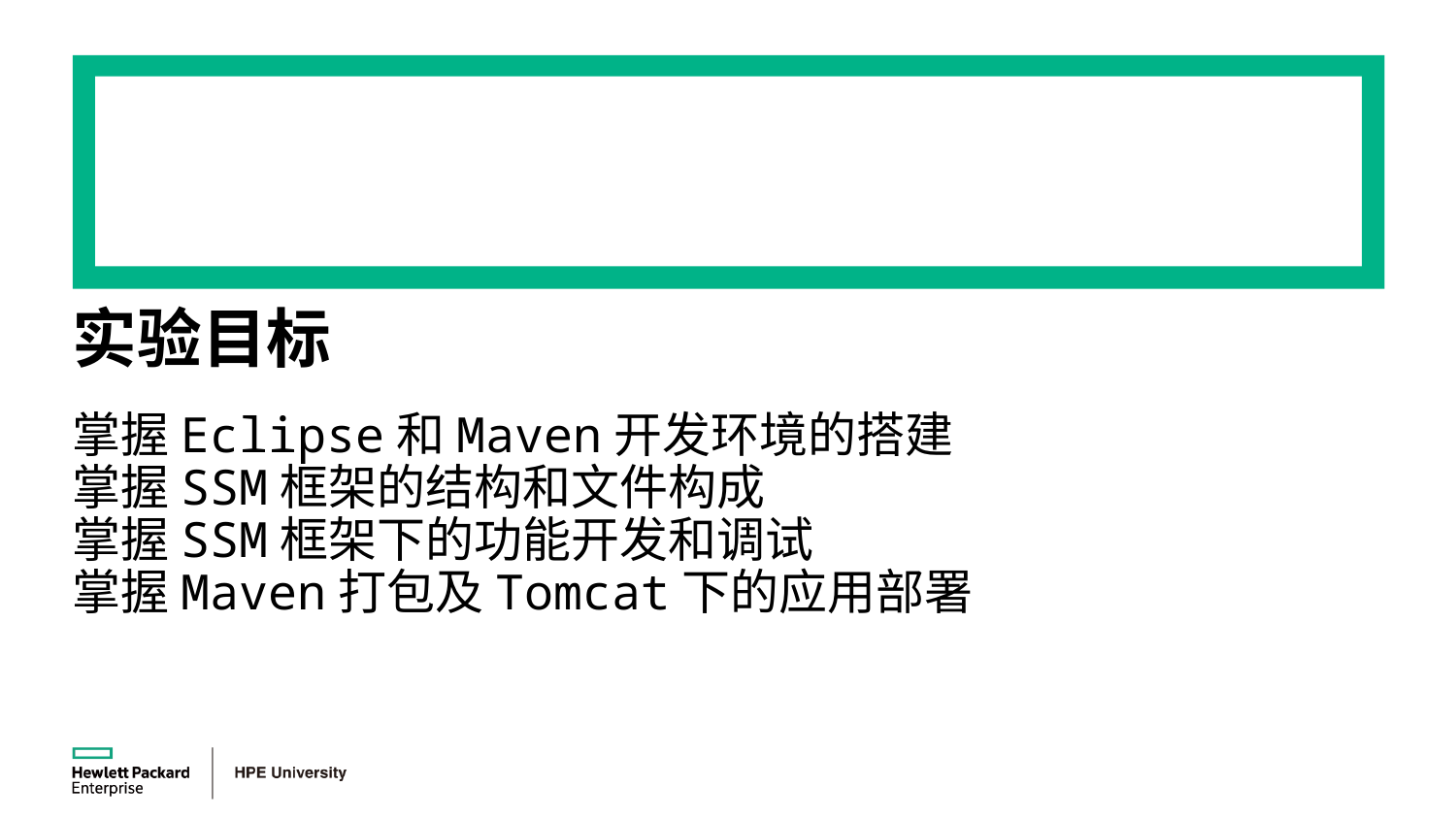

# 实验目标
掌握Eclipse和Maven开发环境的搭建
掌握SSM框架的结构和文件构成
掌握SSM框架下的功能开发和调试
掌握Maven打包及Tomcat下的应用部署